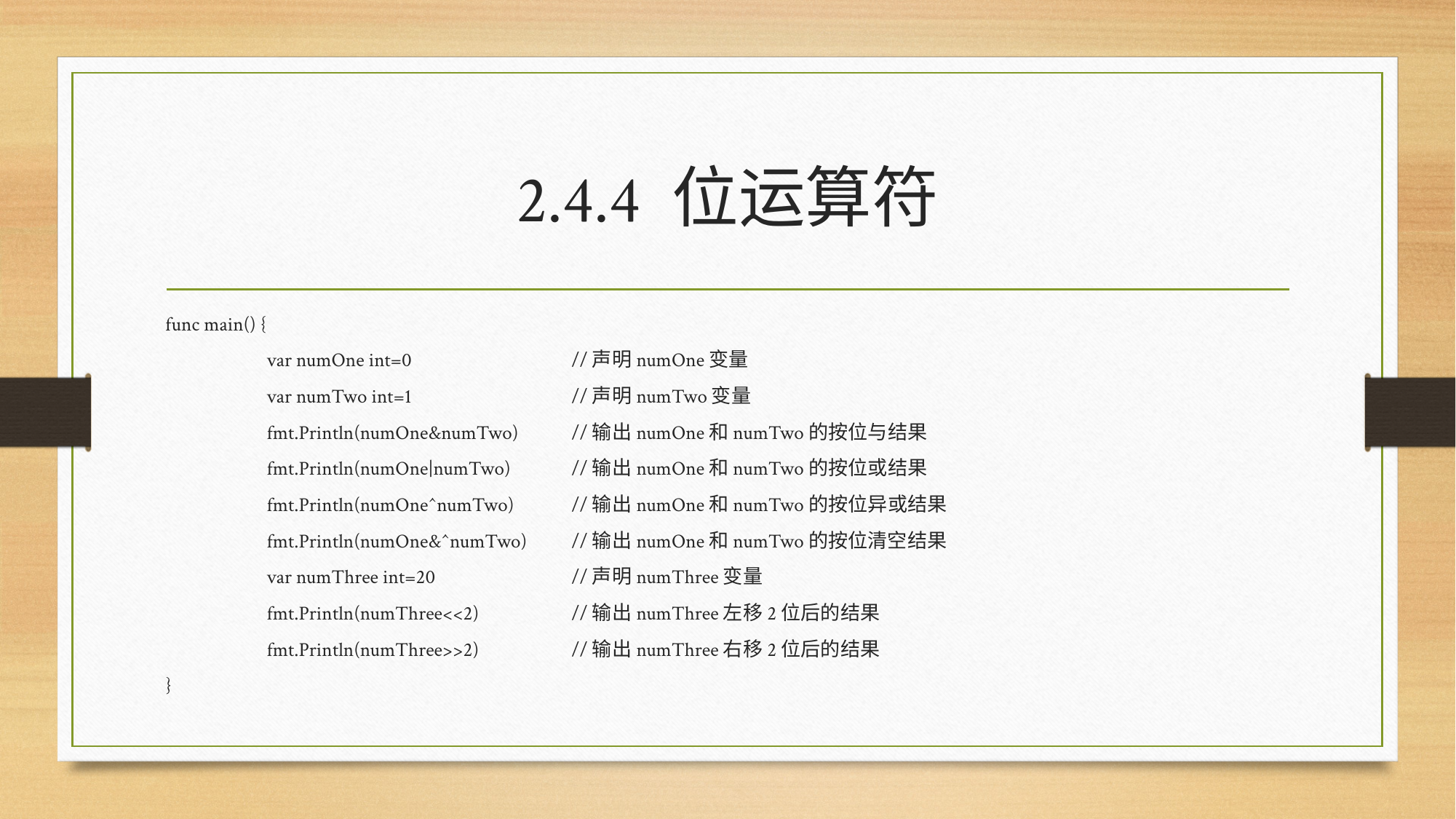

# 2.4.4 位运算符
func main() {
	var numOne int=0                	//声明numOne变量
	var numTwo int=1                	//声明numTwo变量
	fmt.Println(numOne&numTwo)    	//输出numOne和numTwo的按位与结果
	fmt.Println(numOne|numTwo)     	//输出numOne和numTwo的按位或结果
	fmt.Println(numOne^numTwo)     	//输出numOne和numTwo的按位异或结果
	fmt.Println(numOne&^numTwo)   	//输出numOne和numTwo的按位清空结果
	var numThree int=20             	//声明numThree变量
	fmt.Println(numThree<<2)       	//输出numThree左移2位后的结果
	fmt.Println(numThree>>2)       	//输出numThree右移2位后的结果
}